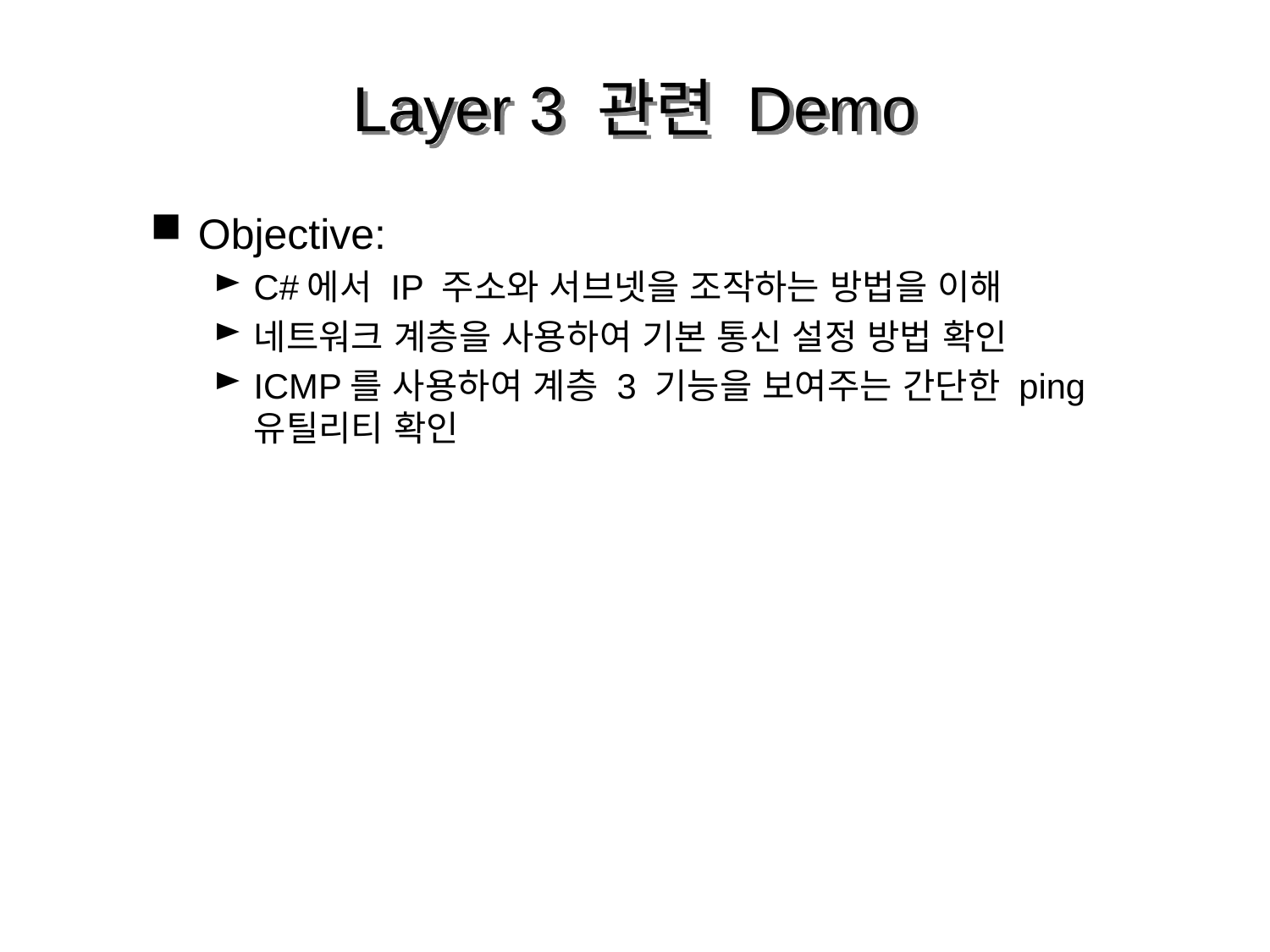

# Layer 3 관련 Demo
Objective:
C#에서 IP 주소와 서브넷을 조작하는 방법을 이해
네트워크 계층을 사용하여 기본 통신 설정 방법 확인
ICMP를 사용하여 계층 3 기능을 보여주는 간단한 ping 유틸리티 확인
37